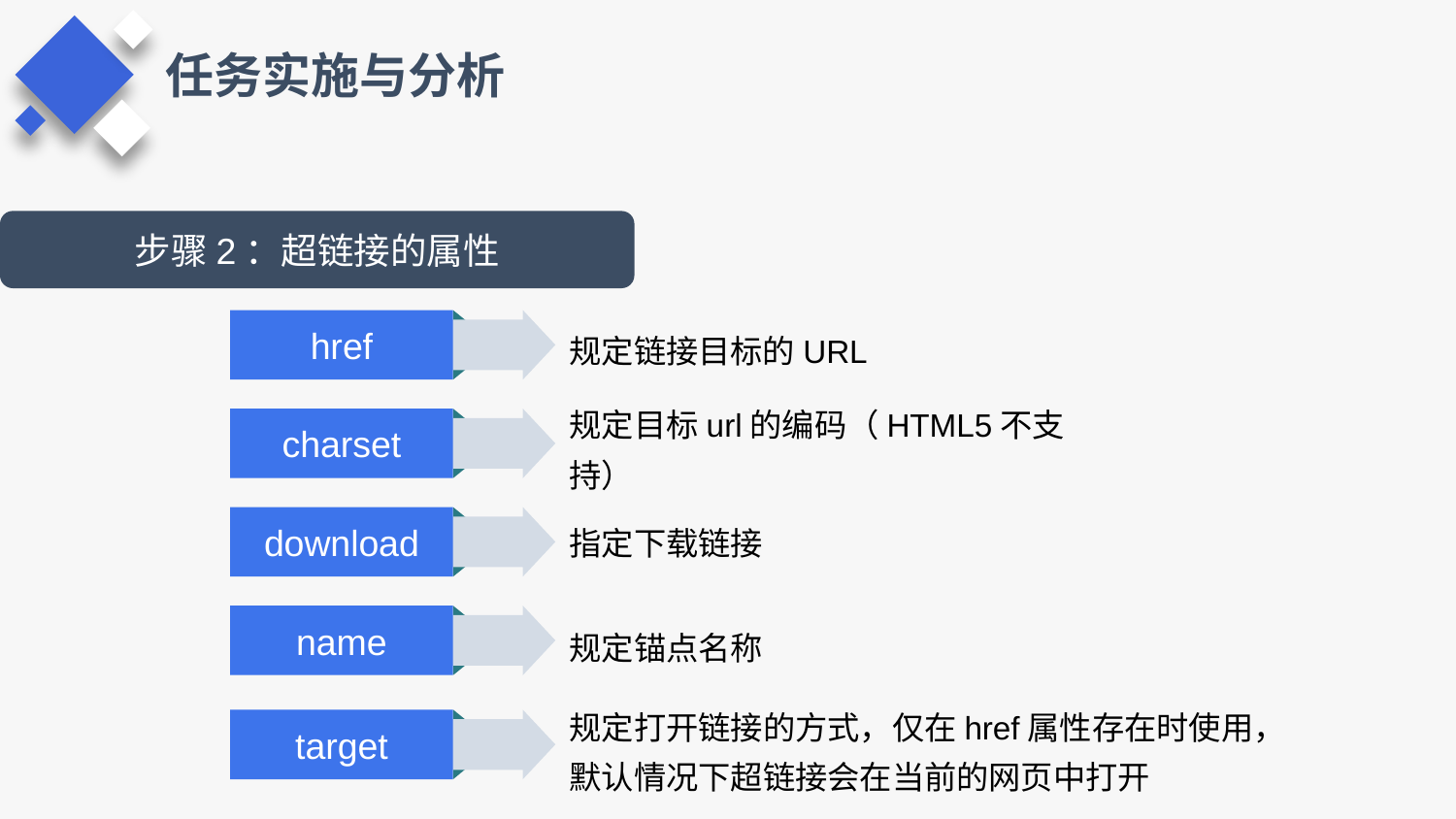

任务实施与分析

步骤2：超链接的属性
规定链接目标的URL
href

charset

规定目标url的编码（HTML5不支持）

指定下载链接
download

name

规定锚点名称

target

规定打开链接的方式，仅在href属性存在时使用，默认情况下超链接会在当前的网页中打开